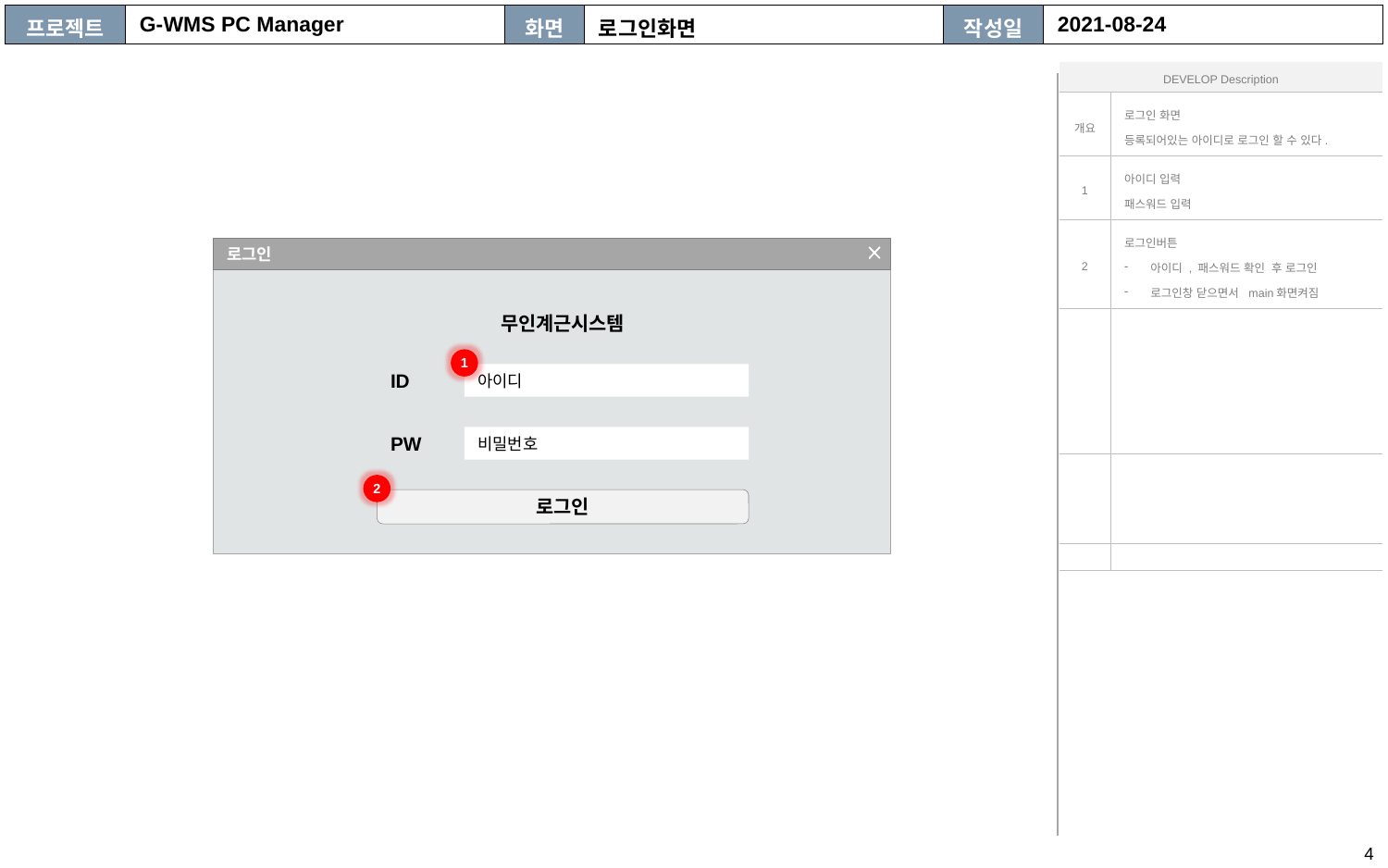

| 프로젝트 | G-WMS PC Manager | 화면 | 로그인화면 | 작성일 | 2021-08-24 |
| --- | --- | --- | --- | --- | --- |
| DEVELOP Description |  |
| --- | --- |
| 개요 | 로그인 화면 등록되어있는 아이디로 로그인 할 수 있다. |
| 1 | 아이디 입력 패스워드 입력 |
| 2 | 로그인버튼 아이디 , 패스워드 확인 후 로그인 로그인창 닫으면서 main화면켜짐 |
|  |  |
|  |  |
|  |  |
로그인

무인계근시스템
1

ID
아이디
PW
비밀번호
2

로그인